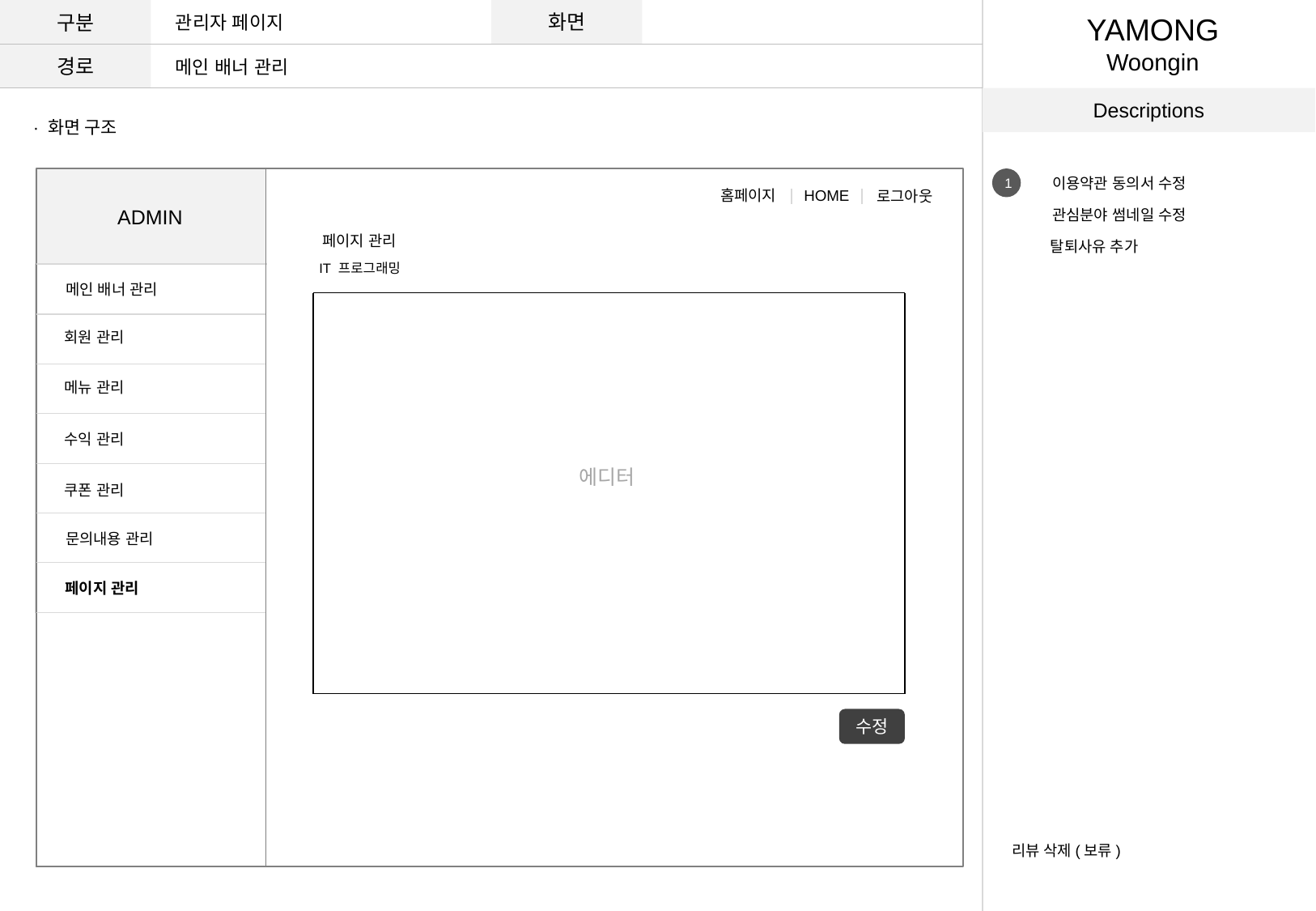

구분
화면
관리자 페이지
YAMONG
Woongin
경로
메인 배너 관리
Descriptions
· 화면 구조
이용약관 동의서 수정

1

홈페이지
HOME
로그아웃
ADMIN
관심분야 썸네일 수정
페이지 관리
탈퇴사유 추가
IT 프로그래밍

메인 배너 관리

회원 관리

메뉴 관리

수익 관리
에디터

쿠폰 관리

문의내용 관리

페이지 관리
수정
리뷰 삭제(보류)